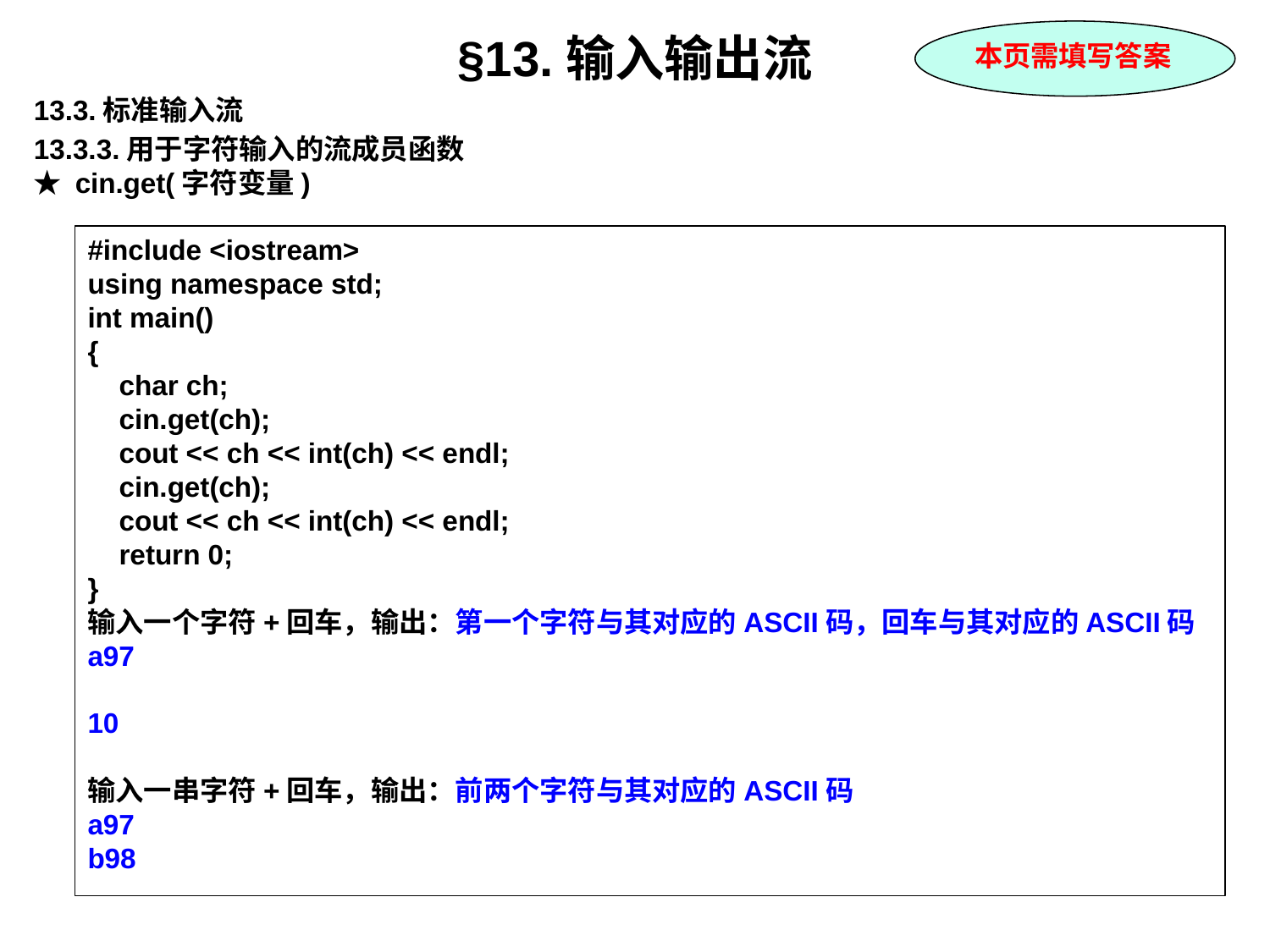

§13.输入输出流
13.3.标准输入流
13.3.3.用于字符输入的流成员函数
★ cin.get(字符变量)
本页需填写答案
#include <iostream>
using namespace std;
int main()
{
    char ch;
    cin.get(ch);
    cout << ch << int(ch) << endl;
    cin.get(ch);
    cout << ch << int(ch) << endl;
    return 0;
}
输入一个字符+回车，输出：第一个字符与其对应的ASCII码，回车与其对应的ASCII码
a97

10

输入一串字符+回车，输出：前两个字符与其对应的ASCII码
a97
b98